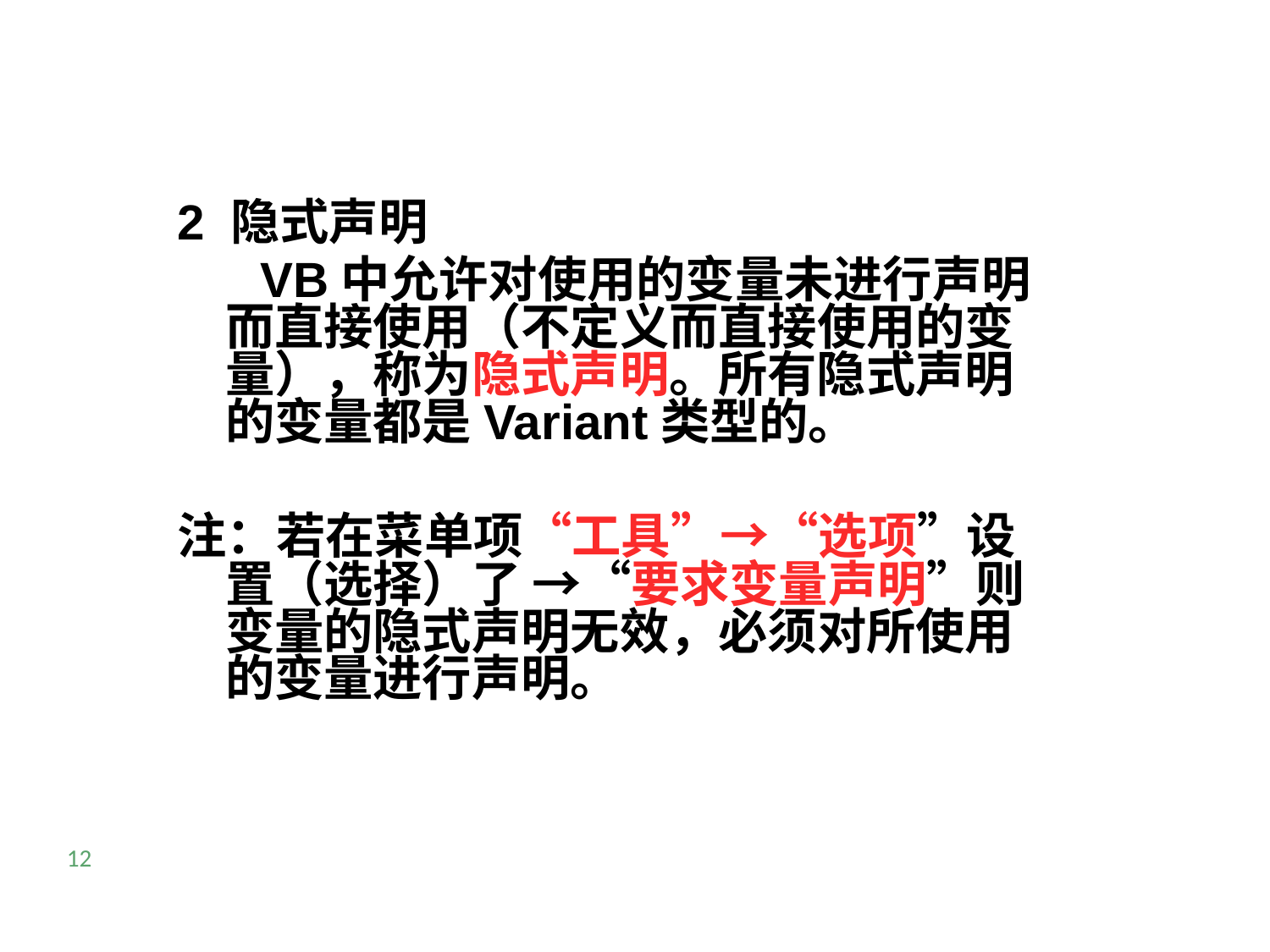

2 隐式声明
      VB中允许对使用的变量未进行声明而直接使用（不定义而直接使用的变量），称为隐式声明。所有隐式声明的变量都是Variant类型的。

注：若在菜单项“工具”→“选项”设置（选择）了 →“要求变量声明”则变量的隐式声明无效，必须对所使用的变量进行声明。

12